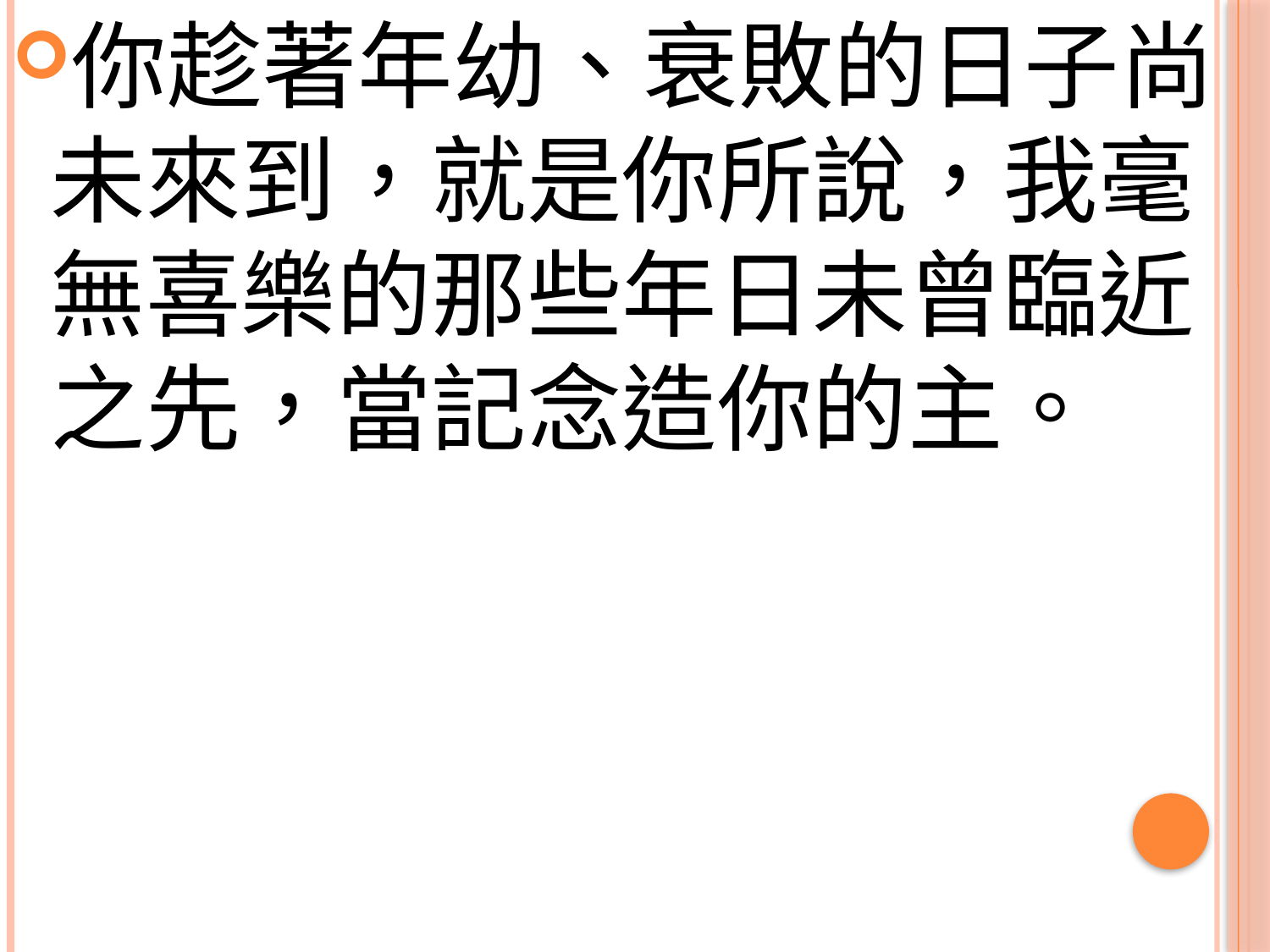

你趁著年幼、衰敗的日子尚未來到，就是你所說，我毫無喜樂的那些年日未曾臨近之先，當記念造你的主。